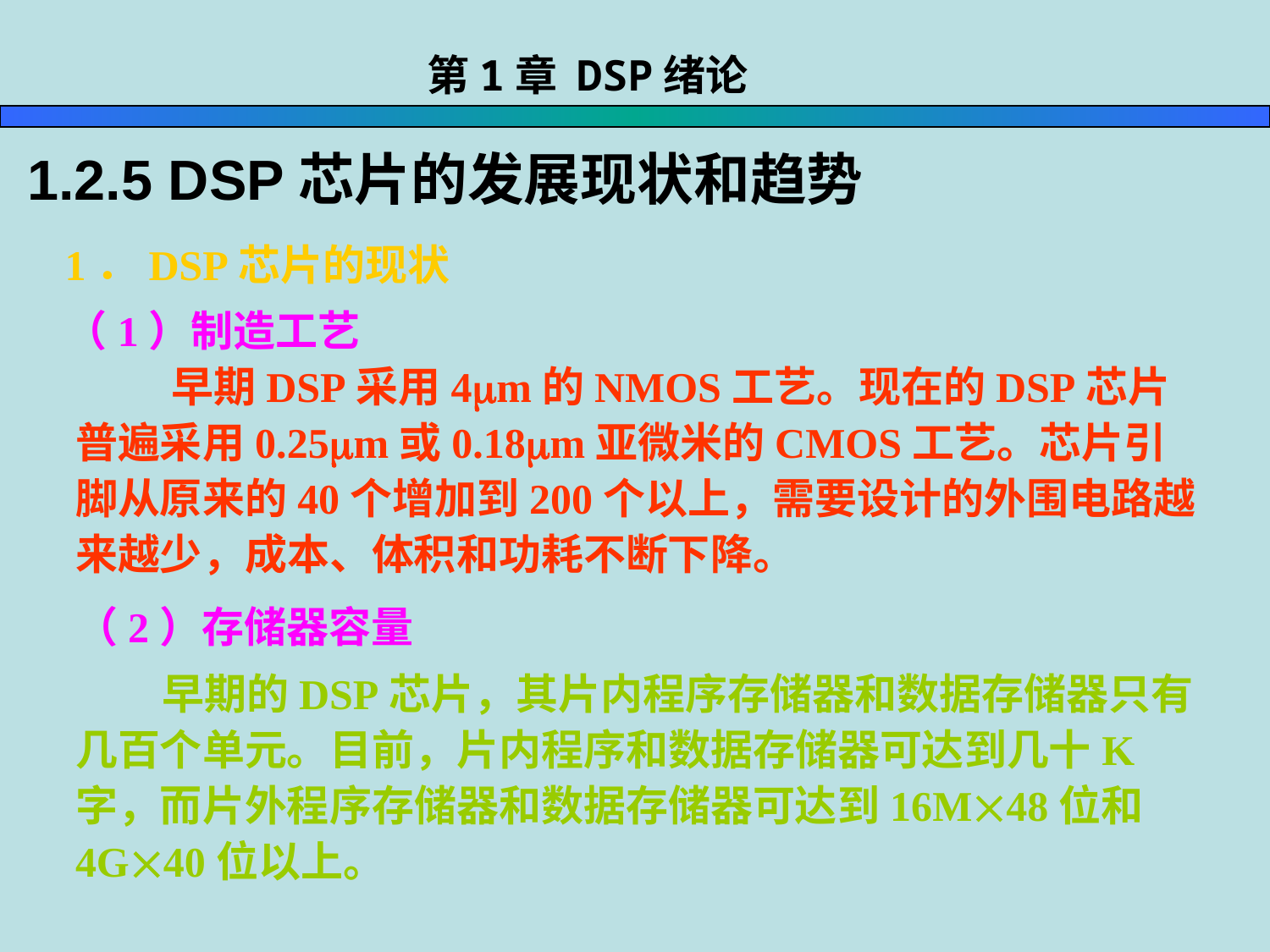

第1章 DSP绪论

1.2.5 DSP芯片的发展现状和趋势
1．DSP芯片的现状
（1）制造工艺
         早期DSP采用4μm的NMOS工艺。现在的DSP芯片普遍采用0.25μm或0.18μm亚微米的CMOS工艺。芯片引脚从原来的40个增加到200个以上，需要设计的外围电路越来越少，成本、体积和功耗不断下降。
（2）存储器容量
        早期的DSP芯片，其片内程序存储器和数据存储器只有几百个单元。目前，片内程序和数据存储器可达到几十K字，而片外程序存储器和数据存储器可达到16M×48位和4G×40位以上。
28